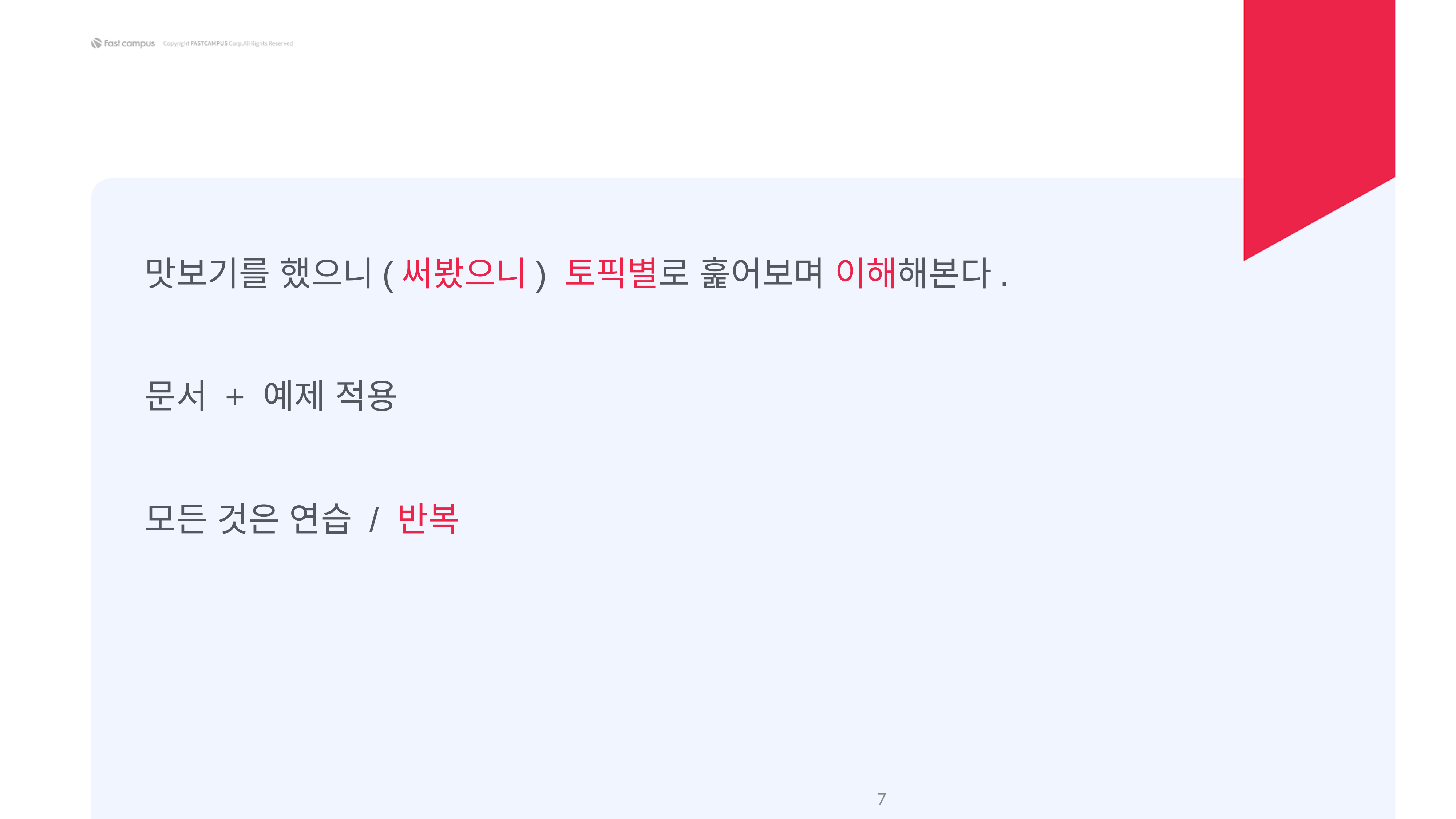

맛보기를 했으니(써봤으니) 토픽별로 훑어보며 이해해본다.

문서 + 예제 적용

모든 것은 연습 / 반복
7